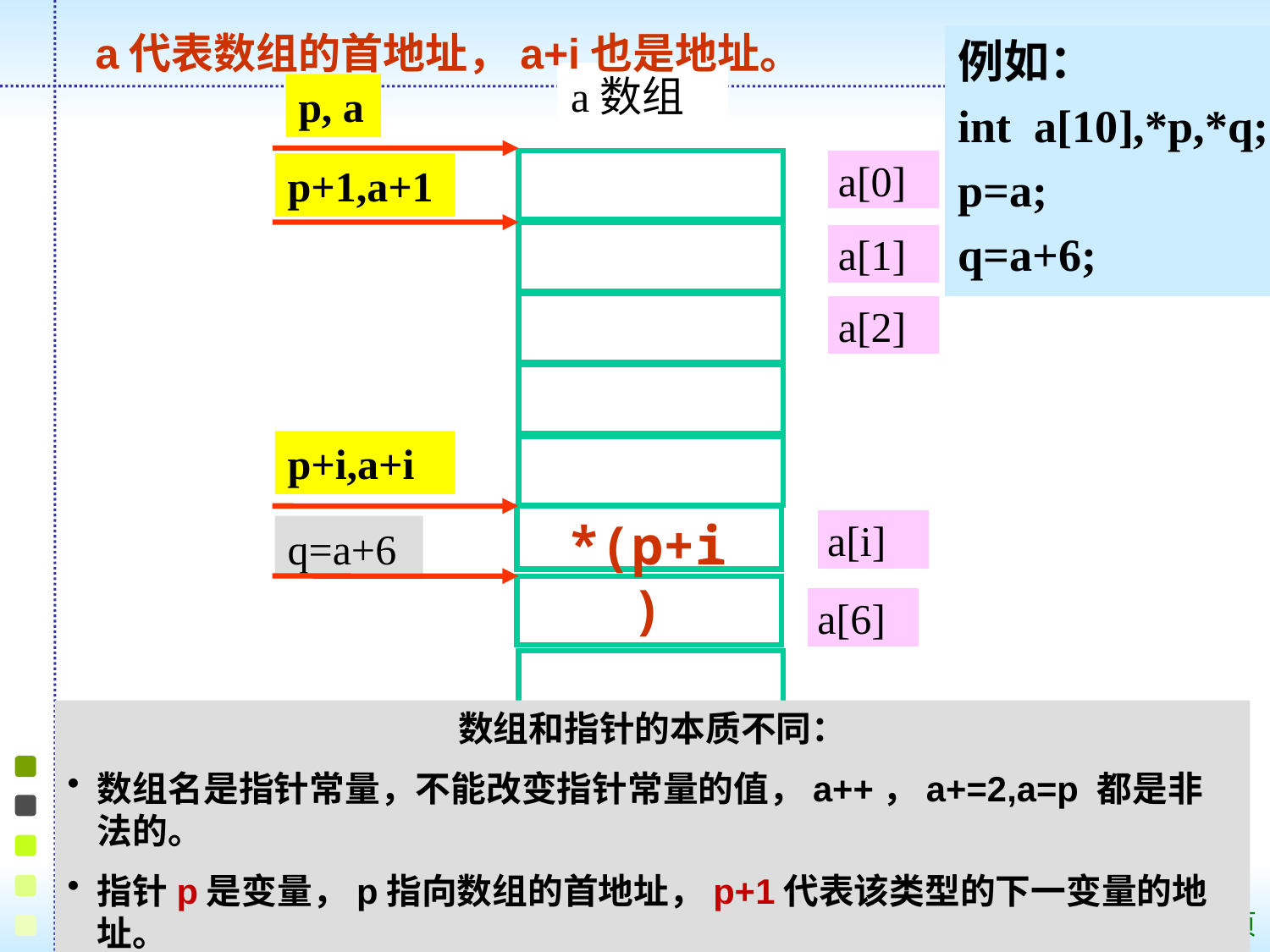

a代表数组的首地址，a+i也是地址。
例如：
int  a[10],*p,*q;
p=a;
q=a+6;
a数组
p, a

a[0]

p+1,a+1

a[1]

a[2]

p+i,a+i

*(p+i)
a[i]
q=a+6

a[6]

数组和指针的本质不同：
数组名是指针常量，不能改变指针常量的值，a++，a+=2,a=p 都是非法的。
指针p是变量，p指向数组的首地址，p+1代表该类型的下一变量的地址。

p+9,a+9

a[9]
共 88 页   第 19 页